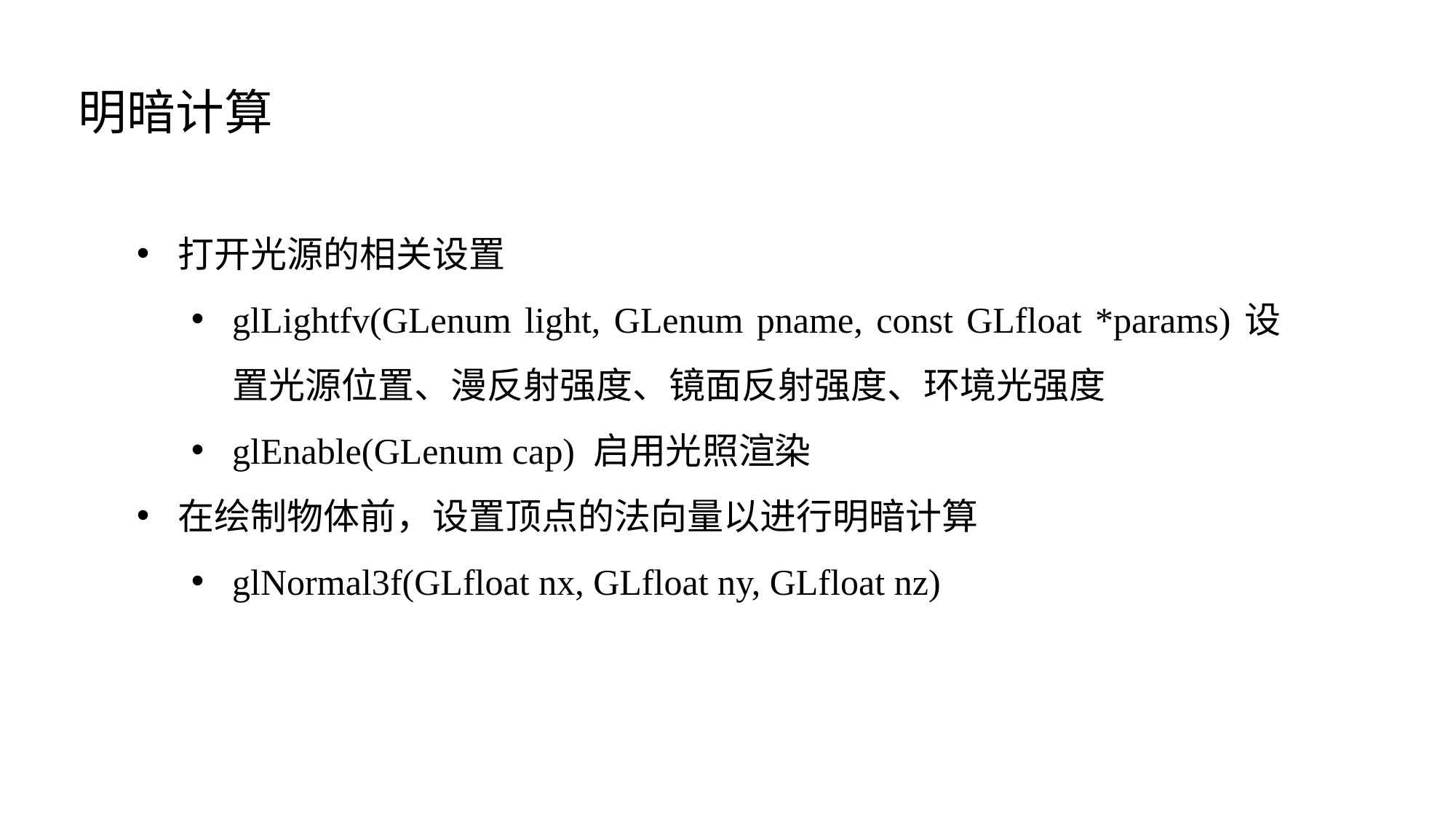

明暗计算
打开光源的相关设置
glLightfv(GLenum light, GLenum pname, const GLfloat *params)设置光源位置、漫反射强度、镜面反射强度、环境光强度
glEnable(GLenum cap) 启用光照渲染
在绘制物体前，设置顶点的法向量以进行明暗计算
glNormal3f(GLfloat nx, GLfloat ny, GLfloat nz)